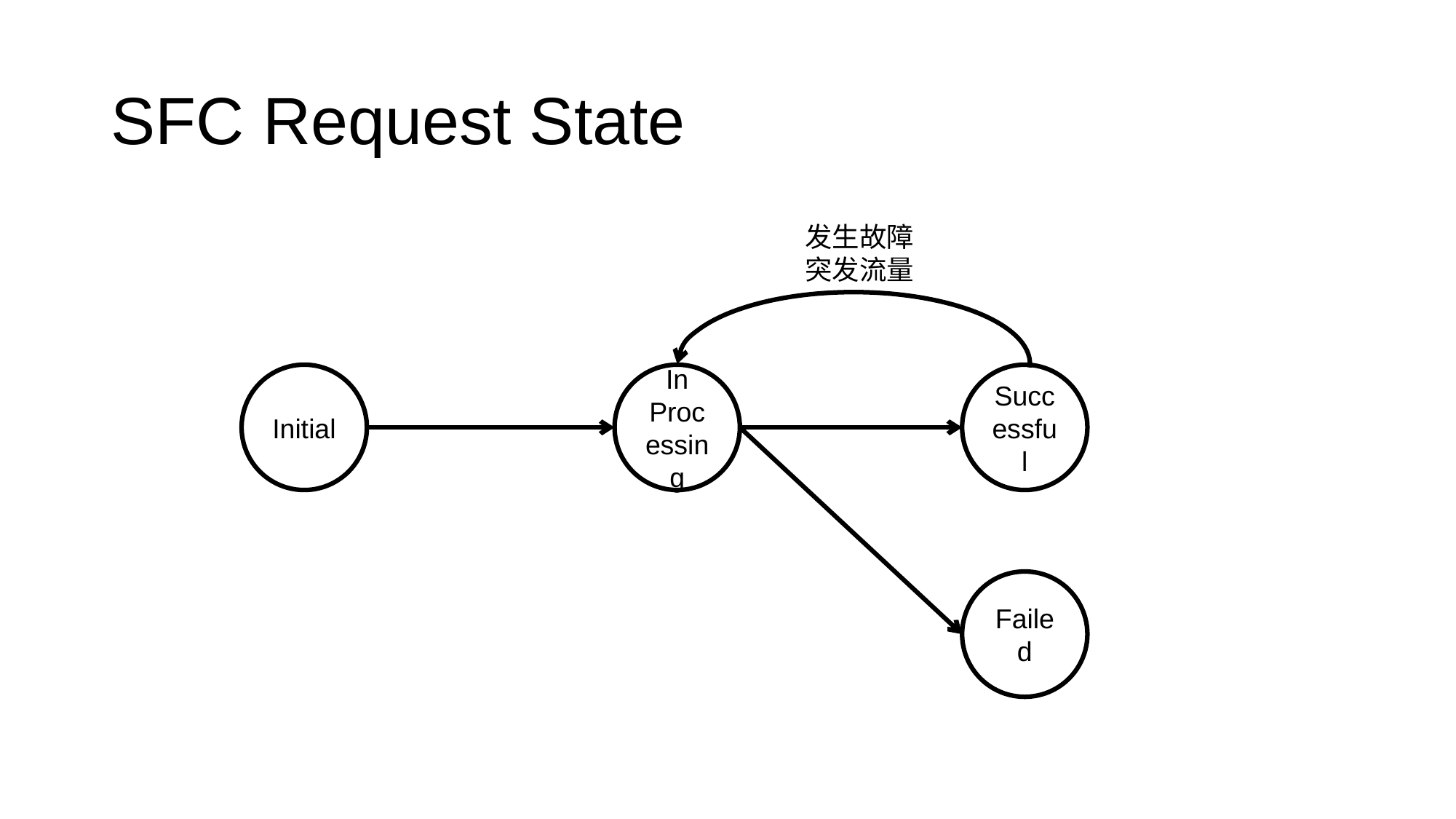

# SFC Request State
发生故障
突发流量

Initial
In Processing
Successful
Failed